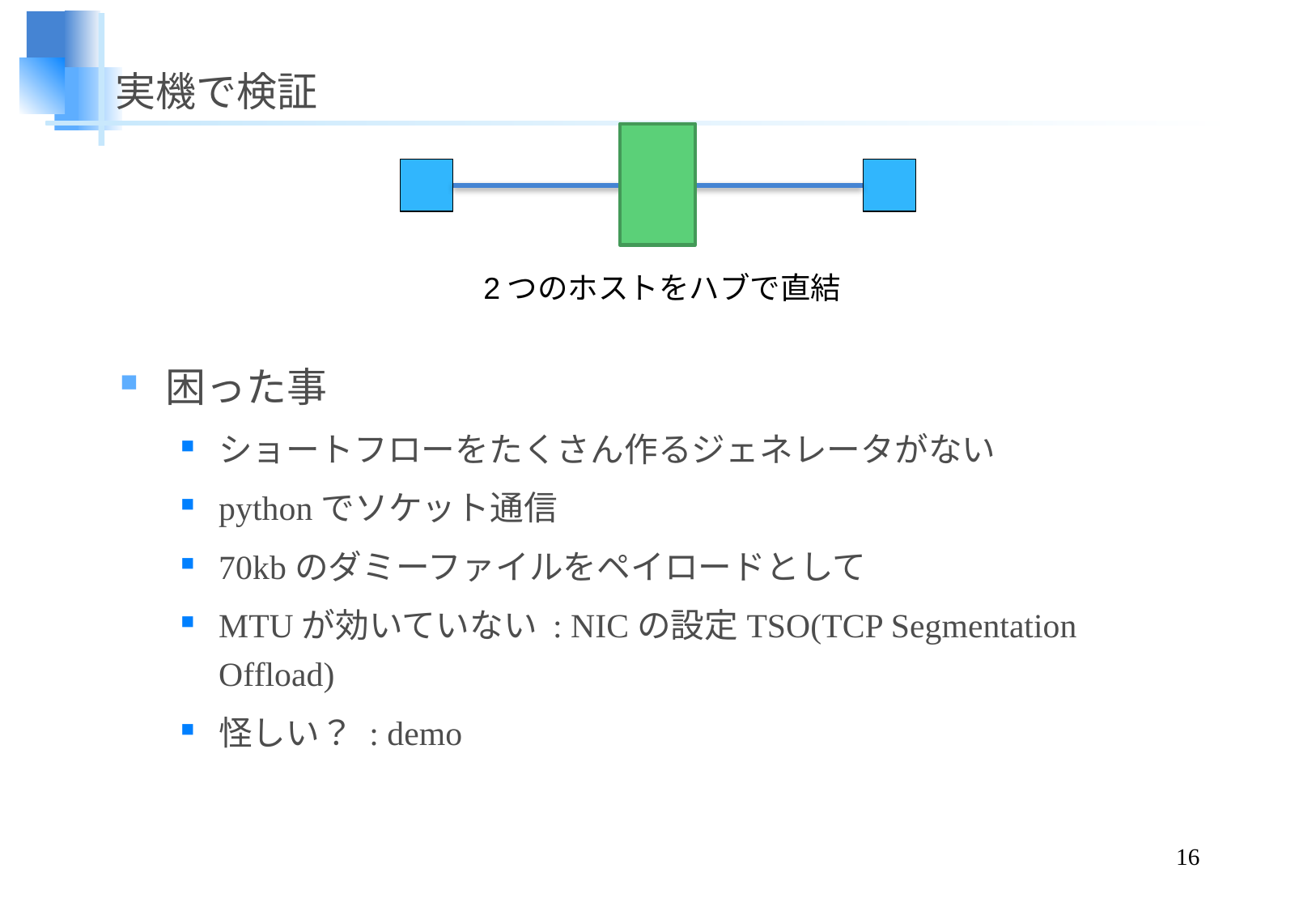

# 実機で検証

2つのホストをハブで直結
困った事
ショートフローをたくさん作るジェネレータがない
pythonでソケット通信
70kbのダミーファイルをペイロードとして
MTUが効いていない : NICの設定TSO(TCP Segmentation Offload)
怪しい？ : demo
16